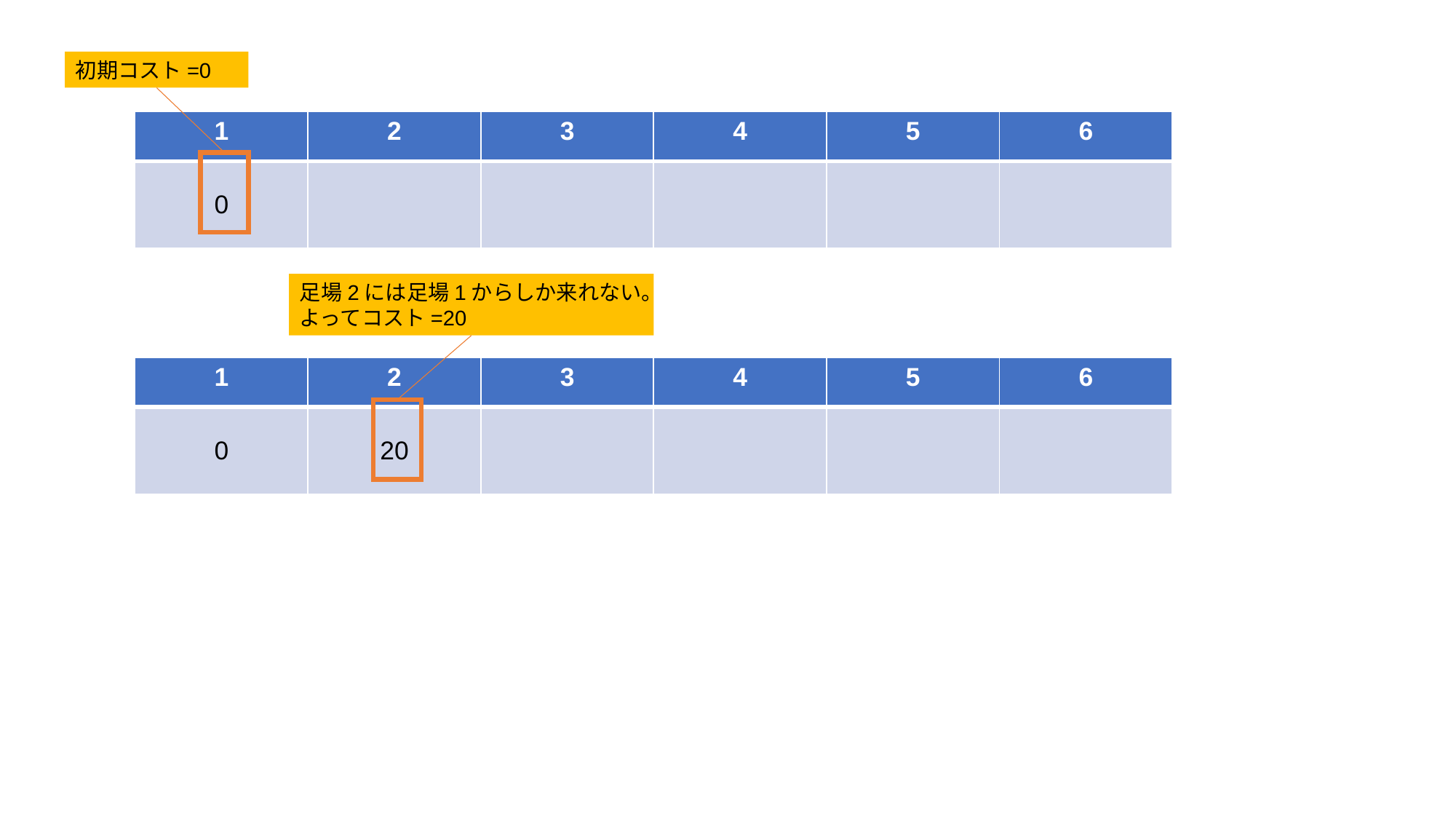

初期コスト=0
| 1 | 2 | 3 | 4 | 5 | 6 |
| --- | --- | --- | --- | --- | --- |
| 0 |  |  |  |  |  |

足場2には足場1からしか来れない。
よってコスト=20
| 1 | 2 | 3 | 4 | 5 | 6 |
| --- | --- | --- | --- | --- | --- |
| 0 | 20 |  |  |  |  |